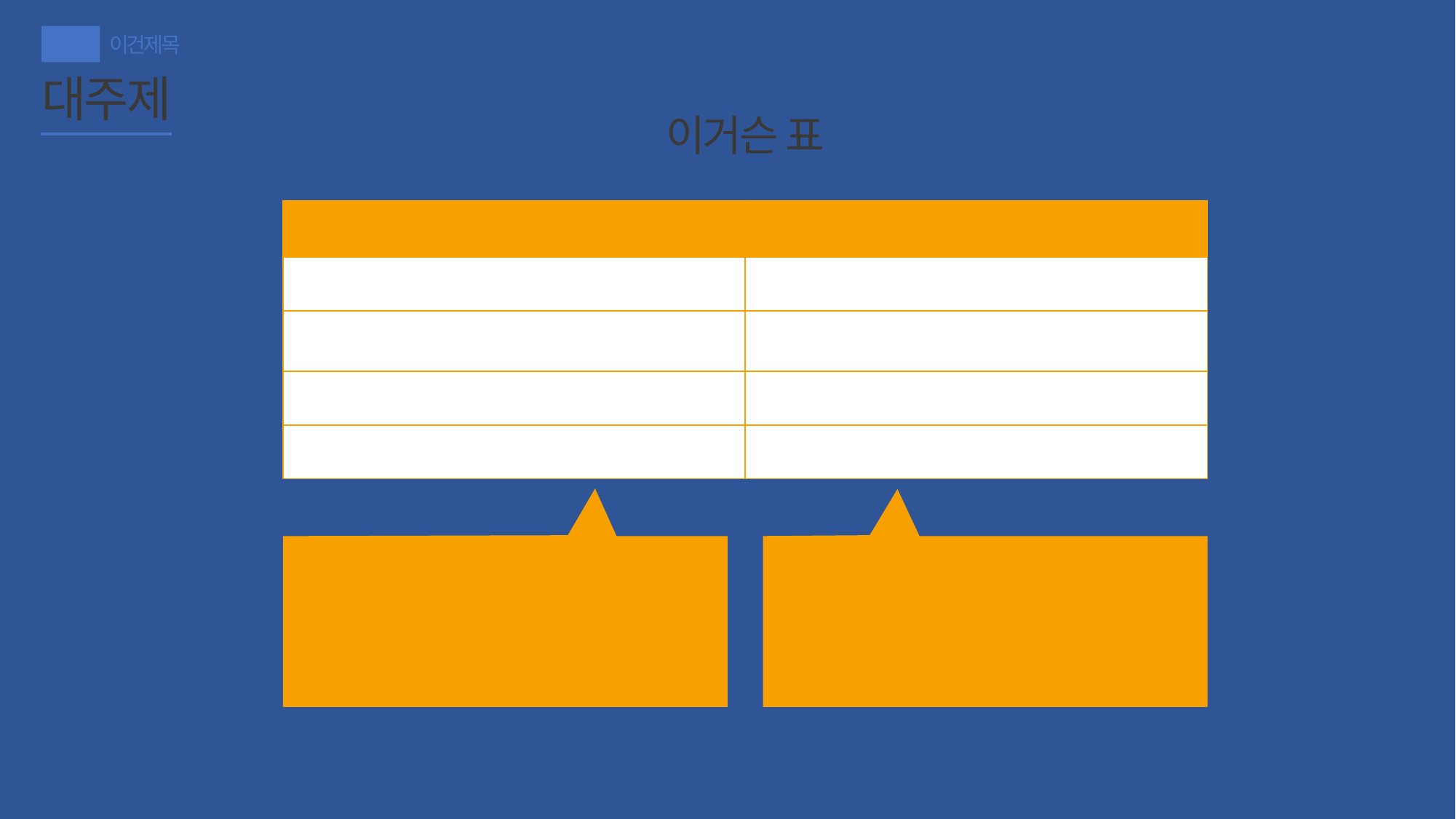

팀명
이건제목
대주제
이거슨 표

| 이거슨 표 | 이거슨 표 |
| --- | --- |
|  |  |
|  |  |
|  |  |
|  |  |

내용을 적어주세요
내용을 적어주세요